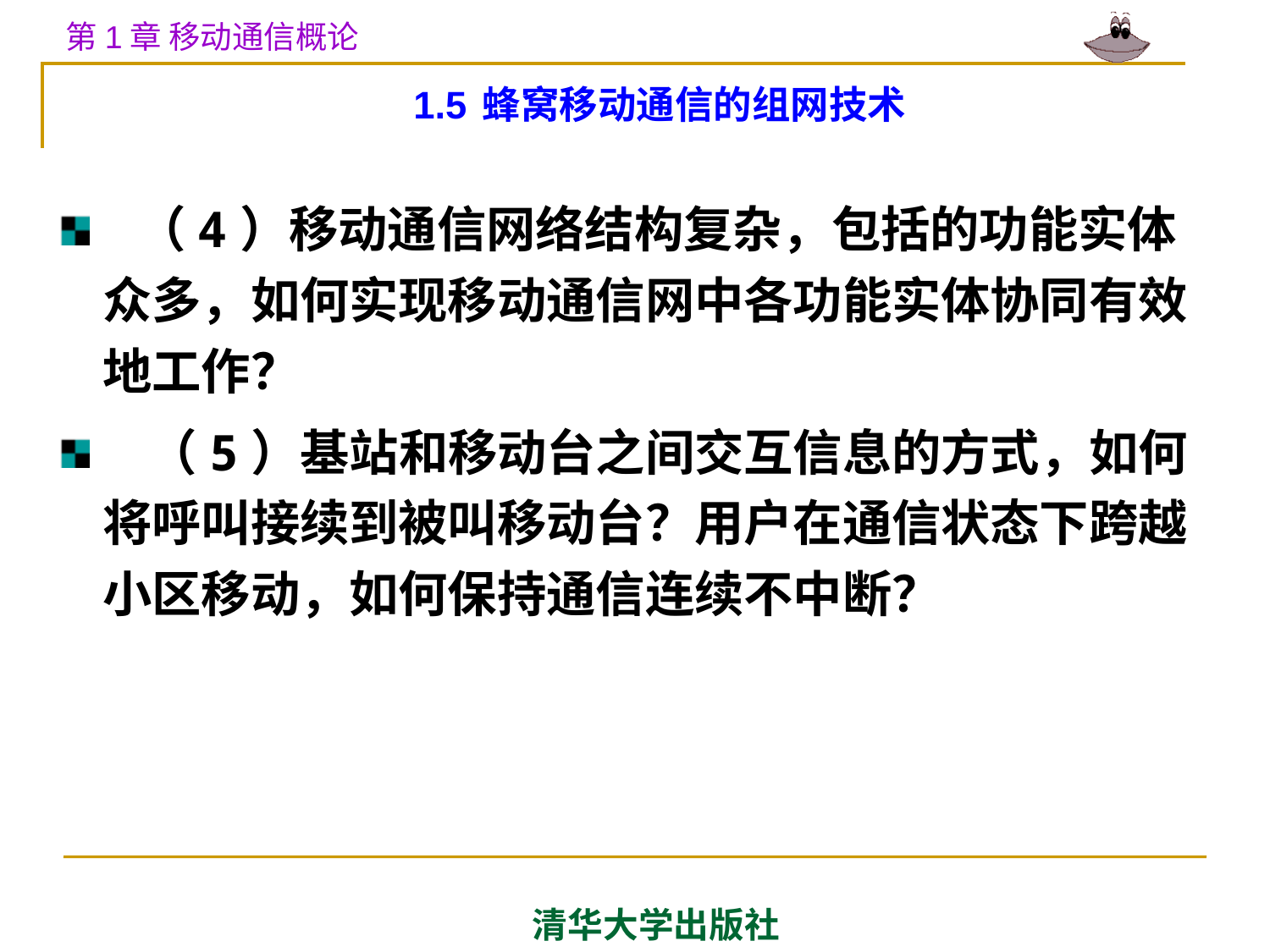

# 5、1.5 蜂窝移动通信的组网技术
  （4）移动通信网络结构复杂，包括的功能实体众多，如何实现移动通信网中各功能实体协同有效地工作？
   （5）基站和移动台之间交互信息的方式，如何将呼叫接续到被叫移动台？用户在通信状态下跨越小区移动，如何保持通信连续不中断？